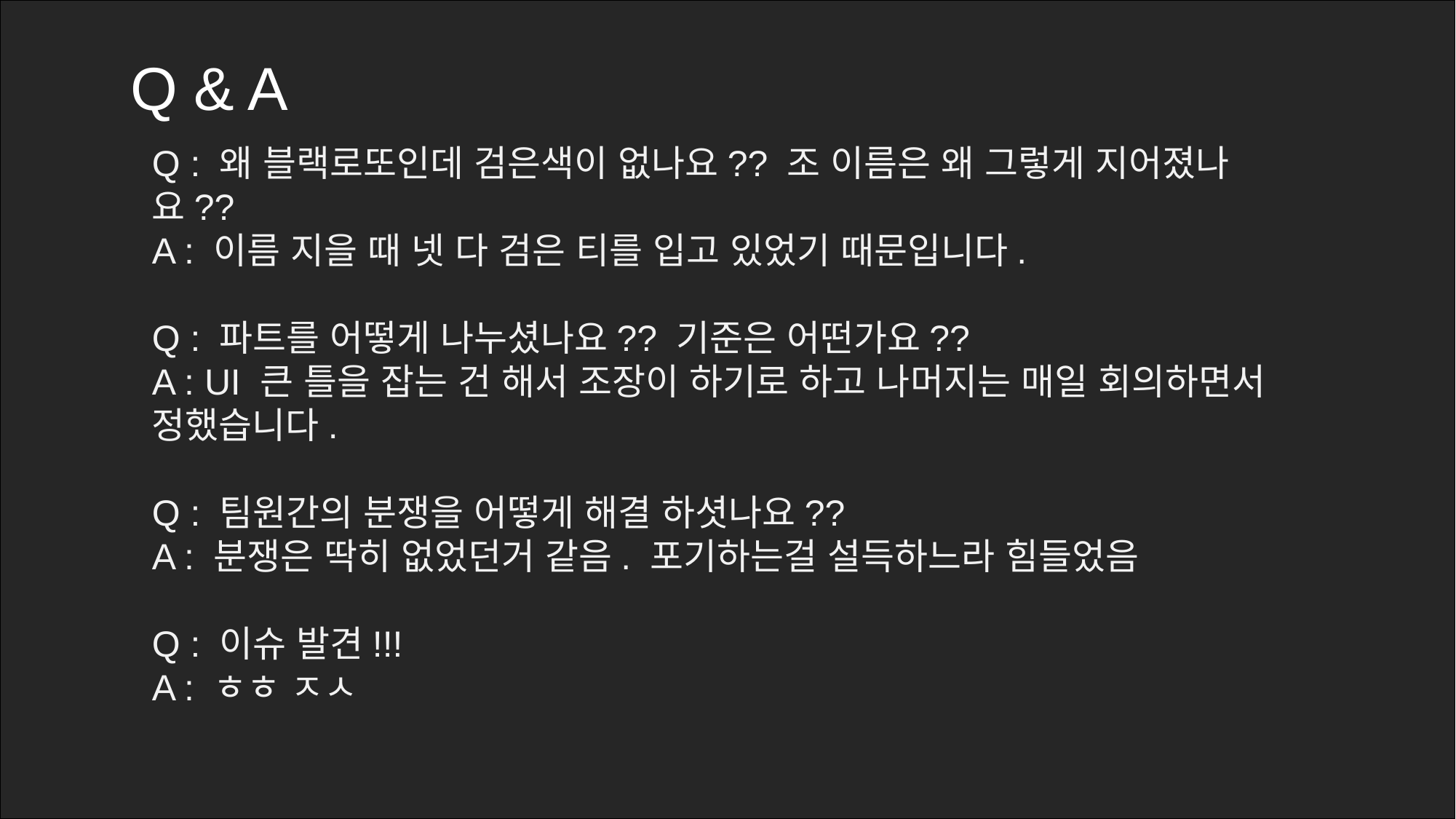

Q & A

Q : 왜 블랙로또인데 검은색이 없나요?? 조 이름은 왜 그렇게 지어졌나요??
A : 이름 지을 때 넷 다 검은 티를 입고 있었기 때문입니다.

Q : 파트를 어떻게 나누셨나요?? 기준은 어떤가요??
A : UI 큰 틀을 잡는 건 해서 조장이 하기로 하고 나머지는 매일 회의하면서 정했습니다.

Q : 팀원간의 분쟁을 어떻게 해결 하셧나요??
A : 분쟁은 딱히 없었던거 같음. 포기하는걸 설득하느라 힘들었음

Q : 이슈 발견!!!
A : ㅎㅎ ㅈㅅ